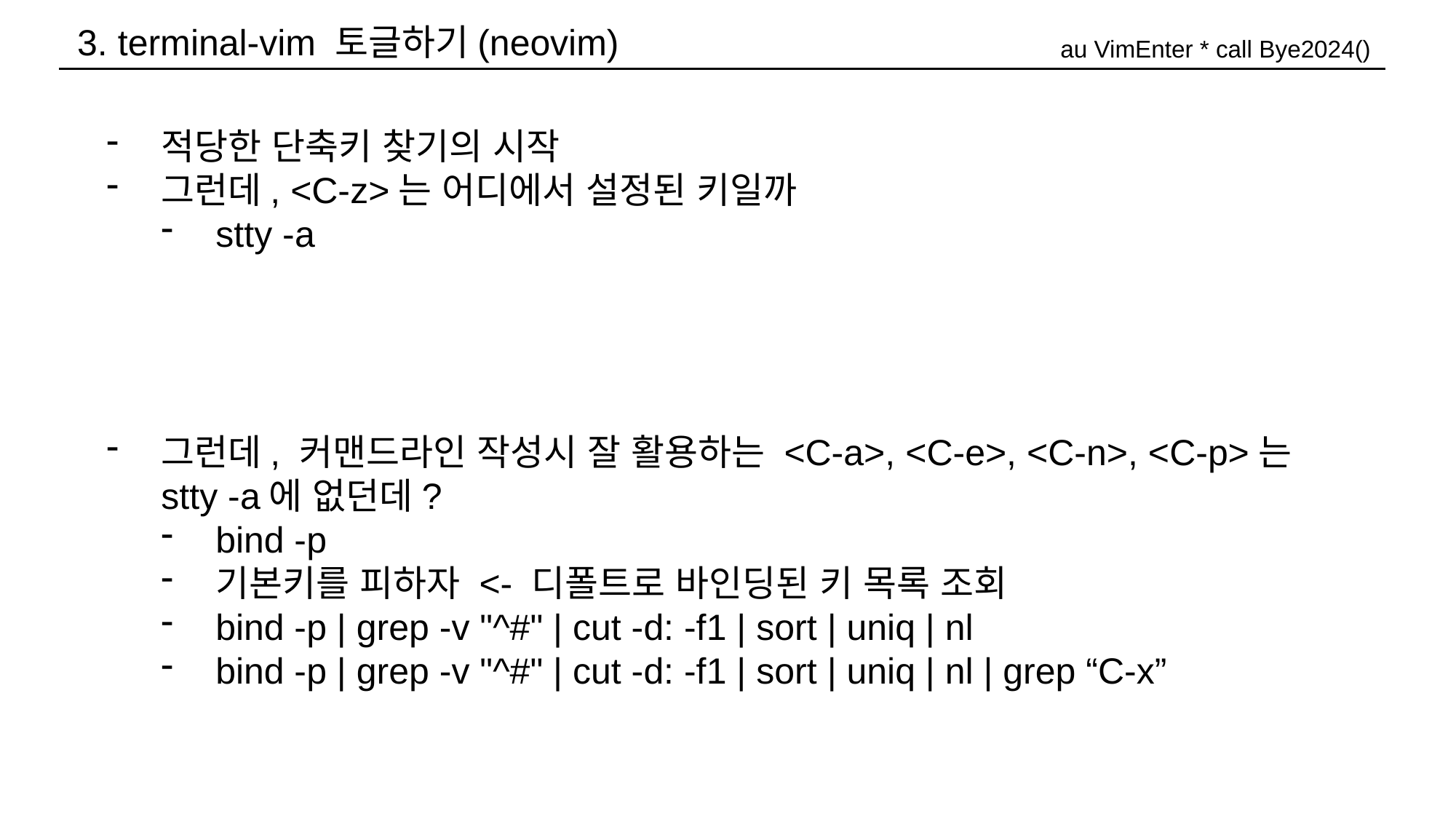

3. terminal-vim 토글하기(neovim)
au VimEnter * call Bye2024()
적당한 단축키 찾기의 시작
그런데, <C-z>는 어디에서 설정된 키일까
stty -a

그런데, 커맨드라인 작성시 잘 활용하는 <C-a>, <C-e>, <C-n>, <C-p>는
stty -a에 없던데?
bind -p
기본키를 피하자 <- 디폴트로 바인딩된 키 목록 조회
bind -p | grep -v "^#" | cut -d: -f1 | sort | uniq | nl
bind -p | grep -v "^#" | cut -d: -f1 | sort | uniq | nl | grep “C-x”